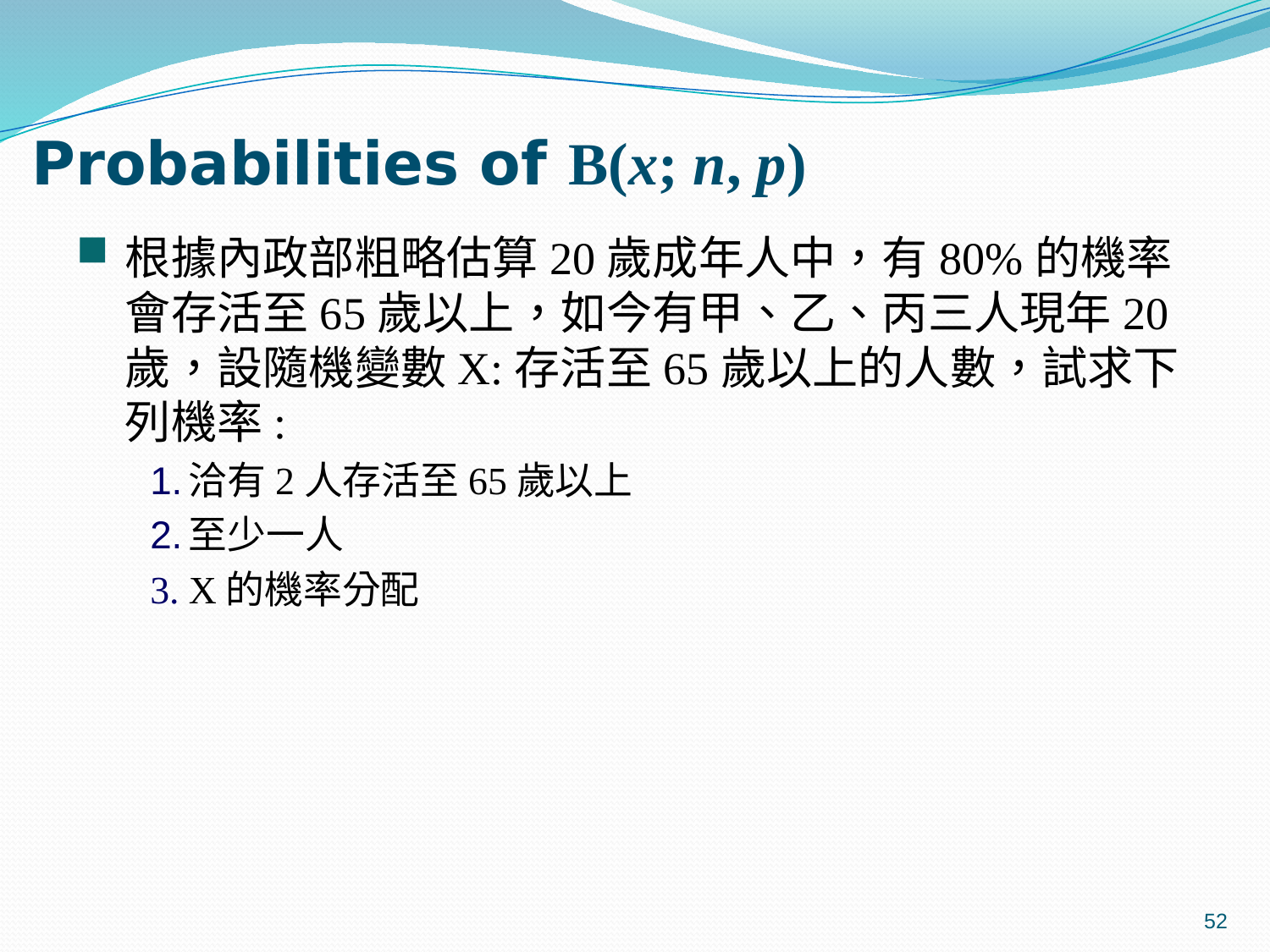

# Probabilities of B(x; n, p)
根據內政部粗略估算20歲成年人中，有80%的機率會存活至65歲以上，如今有甲、乙、丙三人現年20歲，設隨機變數X:存活至65歲以上的人數，試求下列機率:
洽有2人存活至65歲以上
至少一人
X的機率分配
52